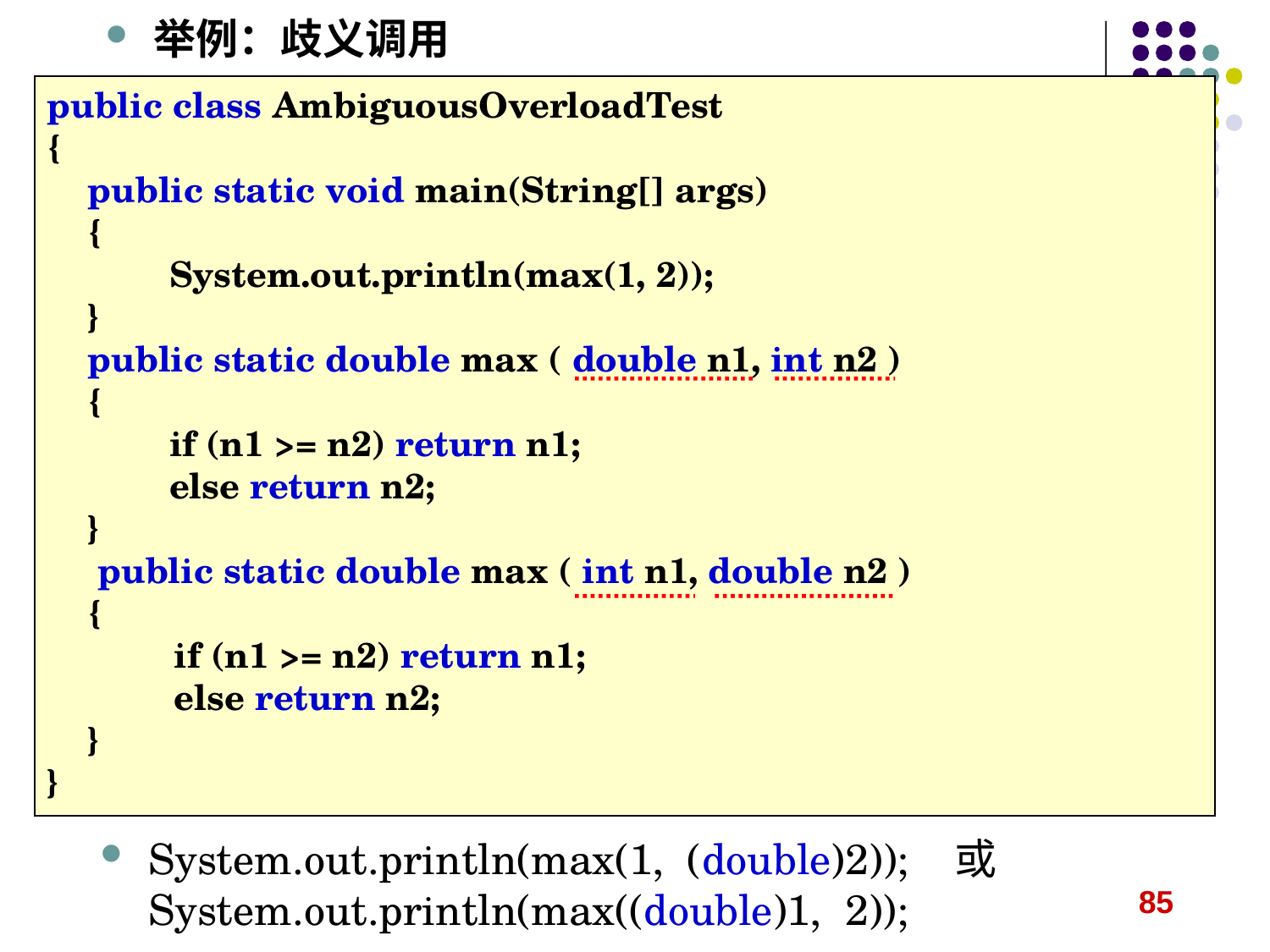

举例：歧义调用

解决方法：

public class AmbiguousOverloadTest
{
    public static void main(String[] args)
    {
            System.out.println(max(1, 2));
    }
    public static double max ( double n1, int n2 )
    {
            if (n1 >= n2) return n1;
            else return n2;
    }
     public static double max ( int n1, double n2 )
    {
    	if (n1 >= n2) return n1;
    	else return n2;
    }
}

System.out.println(max(1,  (double)2));   或
System.out.println(max((double)1,  2));